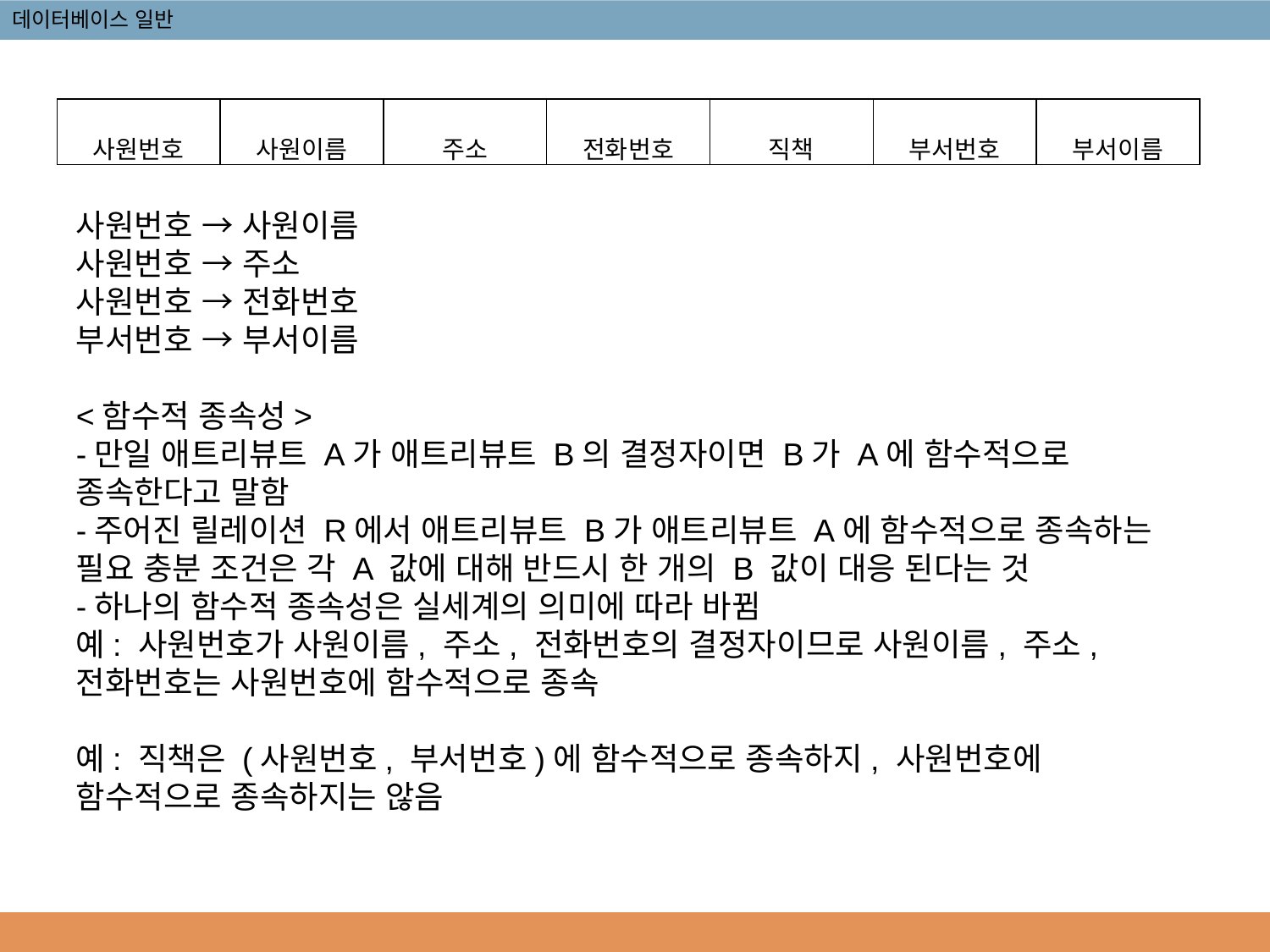

| 사원번호 | 사원이름 | 주소 | 전화번호 | 직책 | 부서번호 | 부서이름 |
| --- | --- | --- | --- | --- | --- | --- |
사원번호 → 사원이름
사원번호 → 주소
사원번호 → 전화번호
부서번호 → 부서이름

<함수적 종속성>
-만일 애트리뷰트 A가 애트리뷰트 B의 결정자이면 B가 A에 함수적으로 종속한다고 말함
-주어진 릴레이션 R에서 애트리뷰트 B가 애트리뷰트 A에 함수적으로 종속하는 필요 충분 조건은 각 A 값에 대해 반드시 한 개의 B 값이 대응 된다는 것
-하나의 함수적 종속성은 실세계의 의미에 따라 바뀜
예: 사원번호가 사원이름, 주소, 전화번호의 결정자이므로 사원이름, 주소, 전화번호는 사원번호에 함수적으로 종속

예: 직책은 (사원번호, 부서번호)에 함수적으로 종속하지, 사원번호에 함수적으로 종속하지는 않음